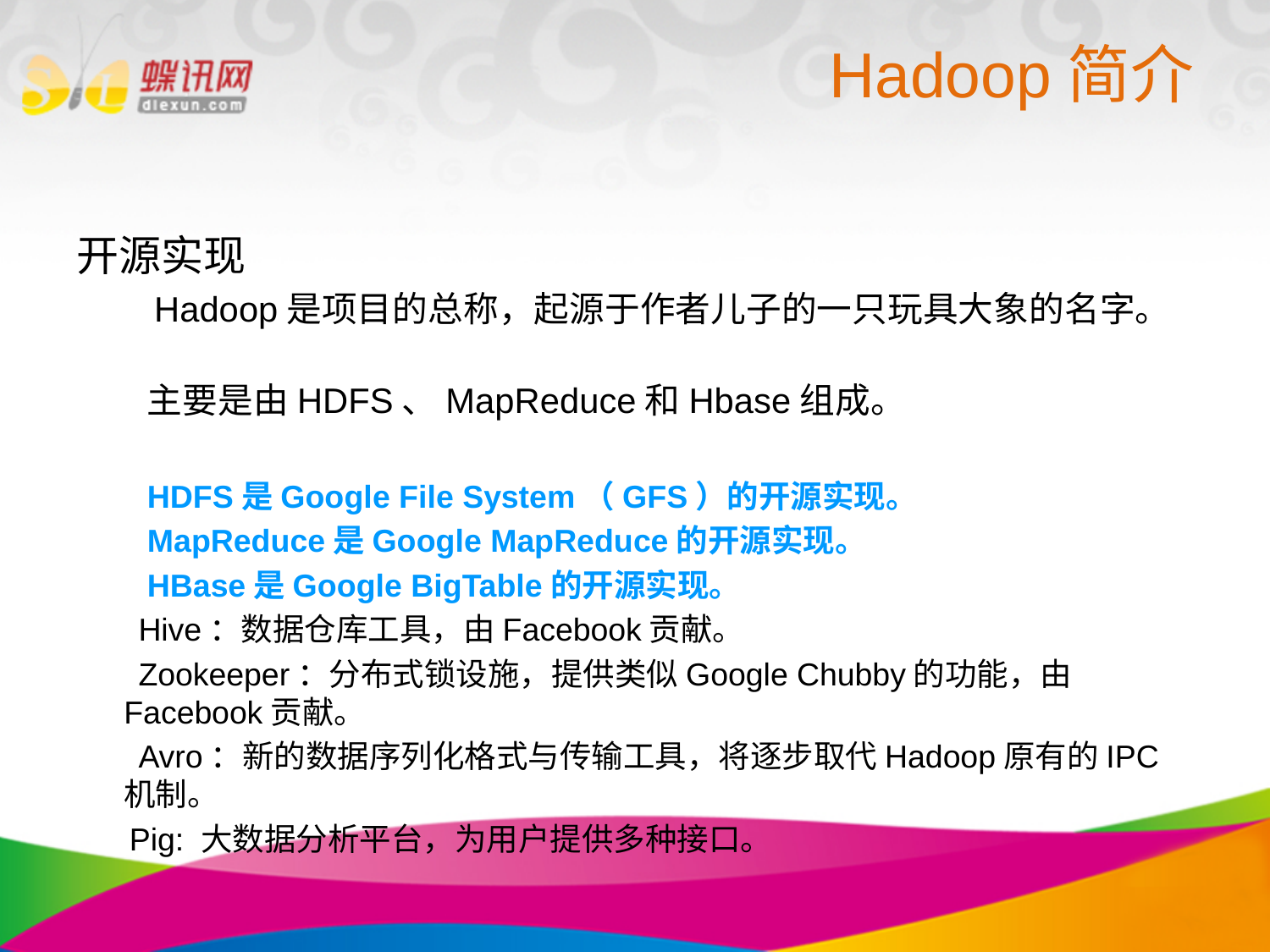

Hadoop简介
开源实现
        Hadoop是项目的总称，起源于作者儿子的一只玩具大象的名字。
        主要是由HDFS、MapReduce和Hbase组成。

　　HDFS是Google File System（GFS）的开源实现。
　　MapReduce是Google MapReduce的开源实现。
　　HBase是Google BigTable的开源实现。
       Hive：数据仓库工具，由Facebook贡献。
       Zookeeper：分布式锁设施，提供类似Google Chubby的功能，由 Facebook贡献。
       Avro：新的数据序列化格式与传输工具，将逐步取代Hadoop原有的IPC机制。
      Pig: 大数据分析平台，为用户提供多种接口。